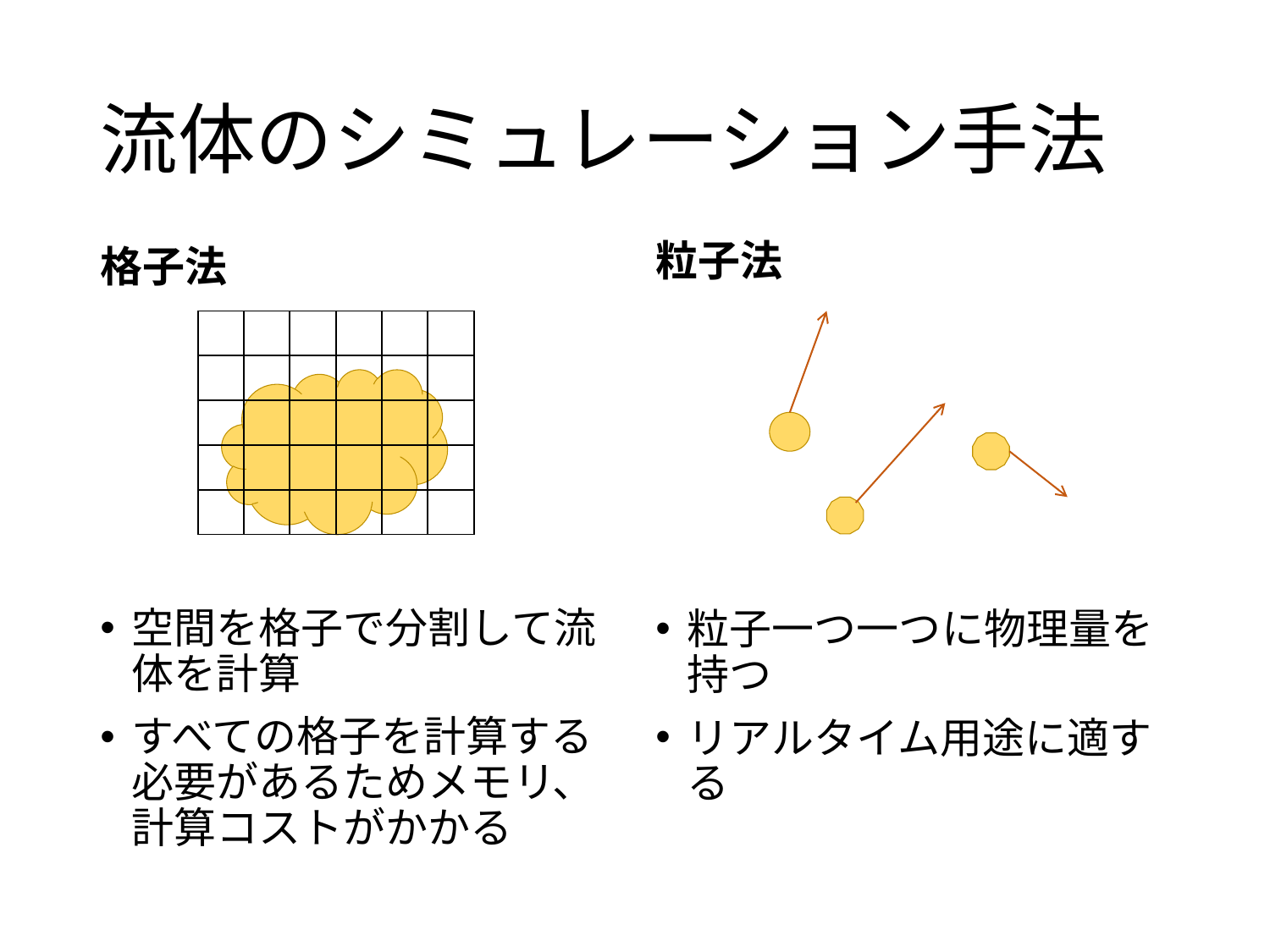

# 流体のシミュレーション手法
格子法
粒子法

空間を格子で分割して流体を計算
すべての格子を計算する必要があるためメモリ、計算コストがかかる

粒子一つ一つに物理量を持つ
リアルタイム用途に適する
|  |  |  |  |  |  |
| --- | --- | --- | --- | --- | --- |
|  |  |  |  |  |  |
|  |  |  |  |  |  |
|  |  |  |  |  |  |
|  |  |  |  |  |  |